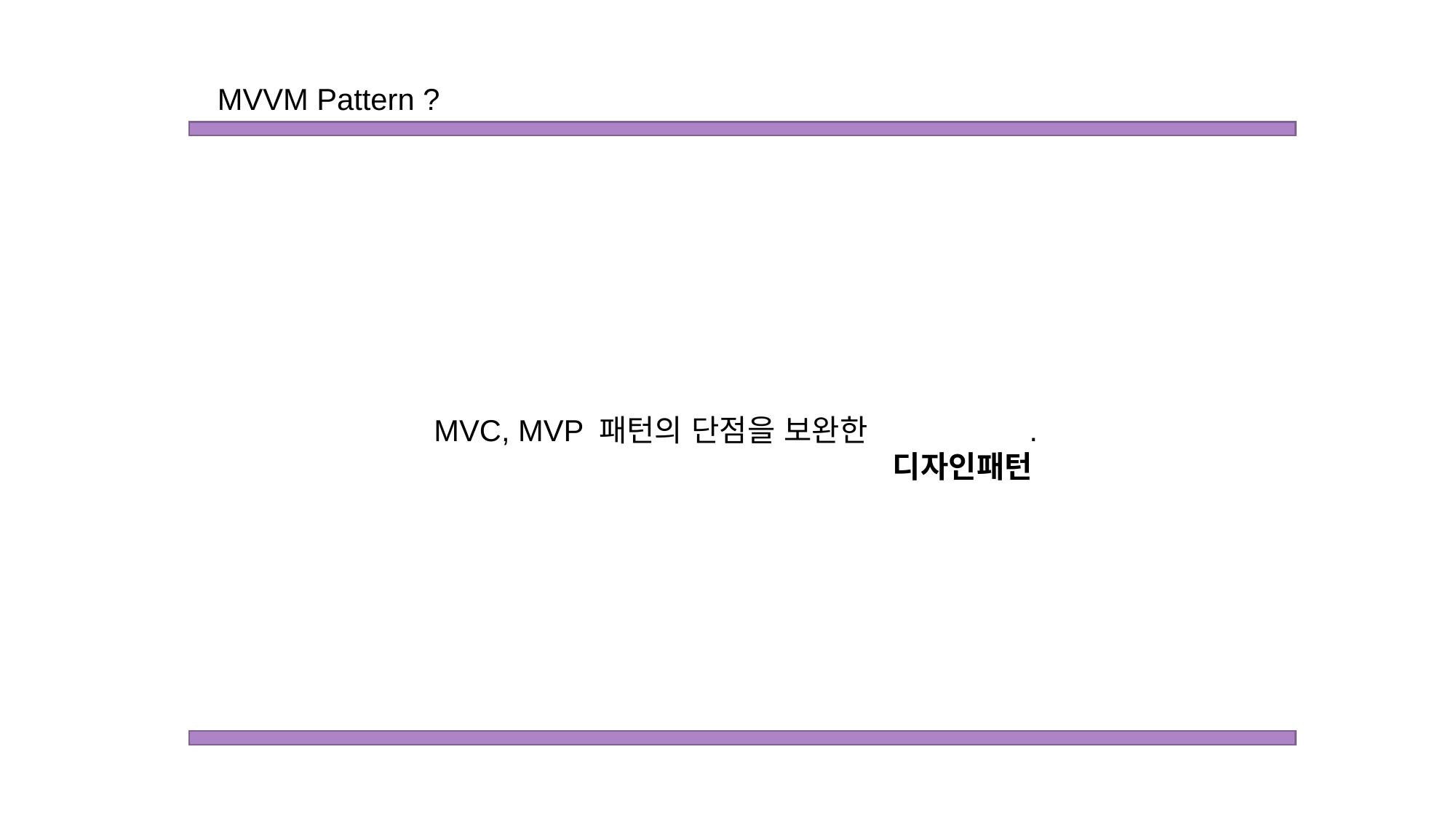

MVVM Pattern ?

                                             디자인패턴
MVC, MVP 패턴의 단점을 보완한                  .